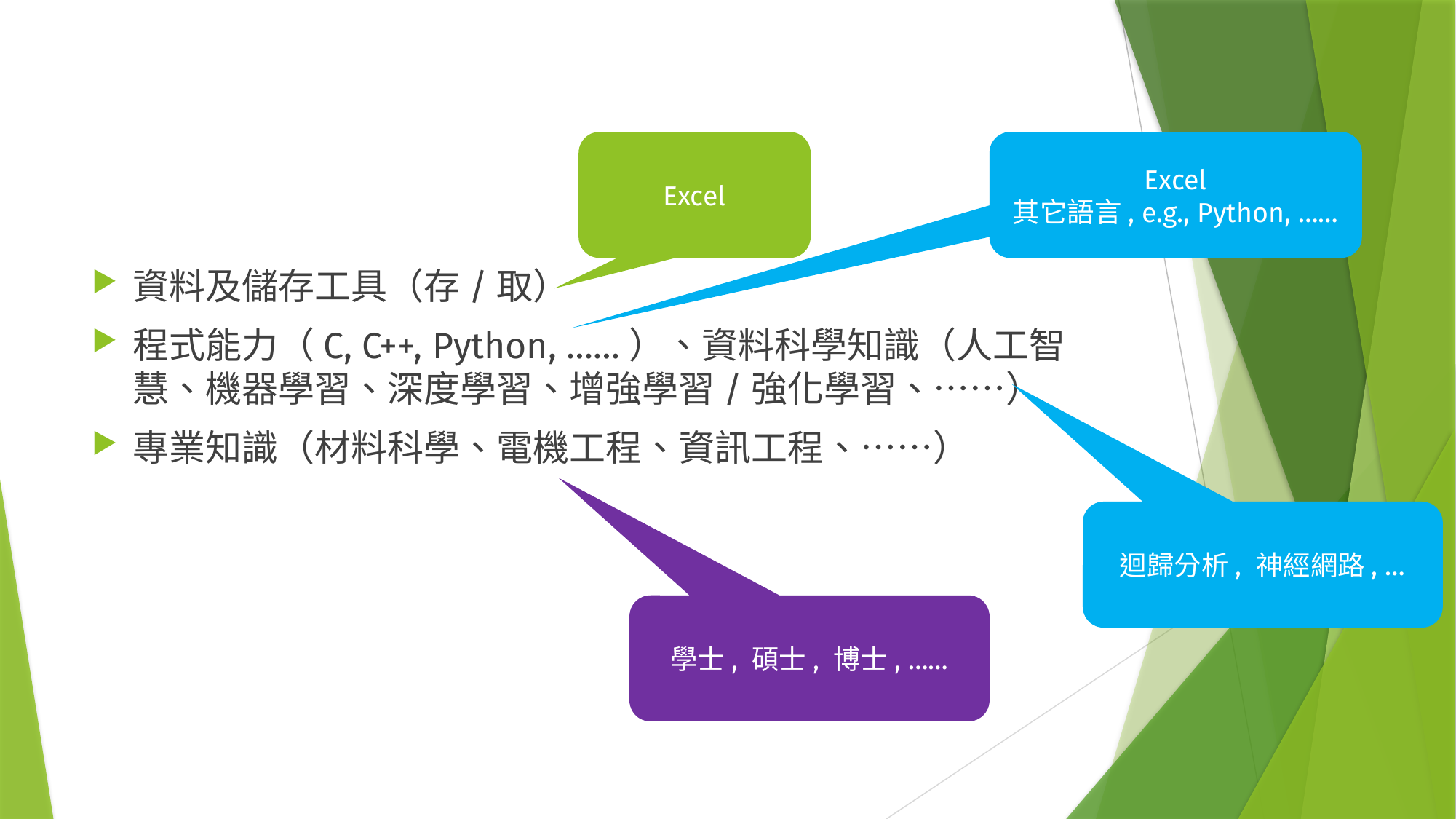

#
Excel
其它語言, e.g., Python, ……
Excel
資料及儲存工具（存/取）
程式能力（C, C++, Python, ……）、資料科學知識（人工智慧、機器學習、深度學習、增強學習/強化學習、……）
專業知識（材料科學、電機工程、資訊工程、……）
迴歸分析, 神經網路, …
學士, 碩士, 博士, ……